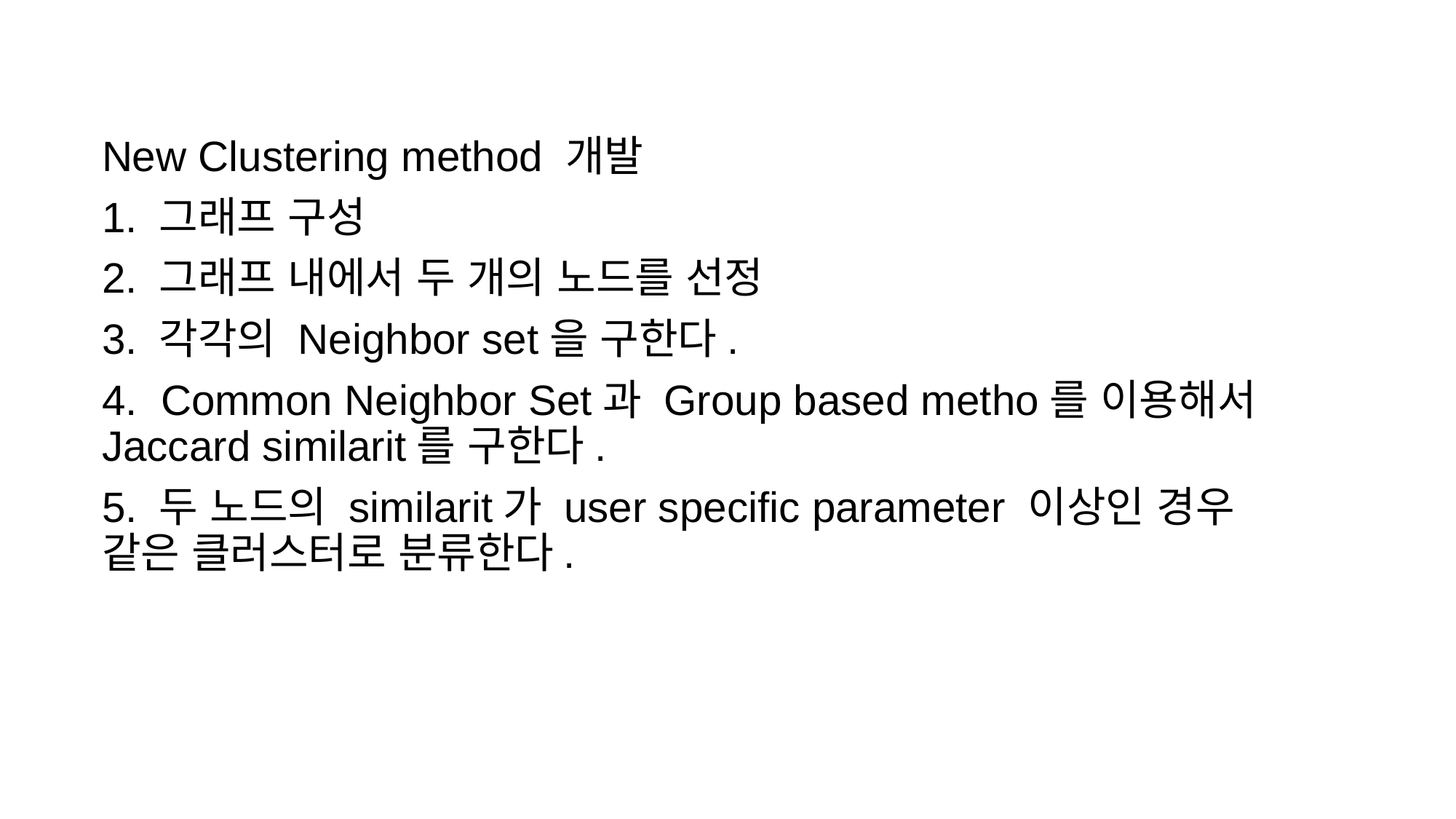

New Clustering method 개발
1. 그래프 구성
2. 그래프 내에서 두 개의 노드를 선정
3. 각각의 Neighbor set을 구한다.
4.  Common Neighbor Set과 Group based metho를 이용해서 Jaccard similarit를 구한다.
5. 두 노드의 similarit가 user specific parameter 이상인 경우 같은 클러스터로 분류한다.